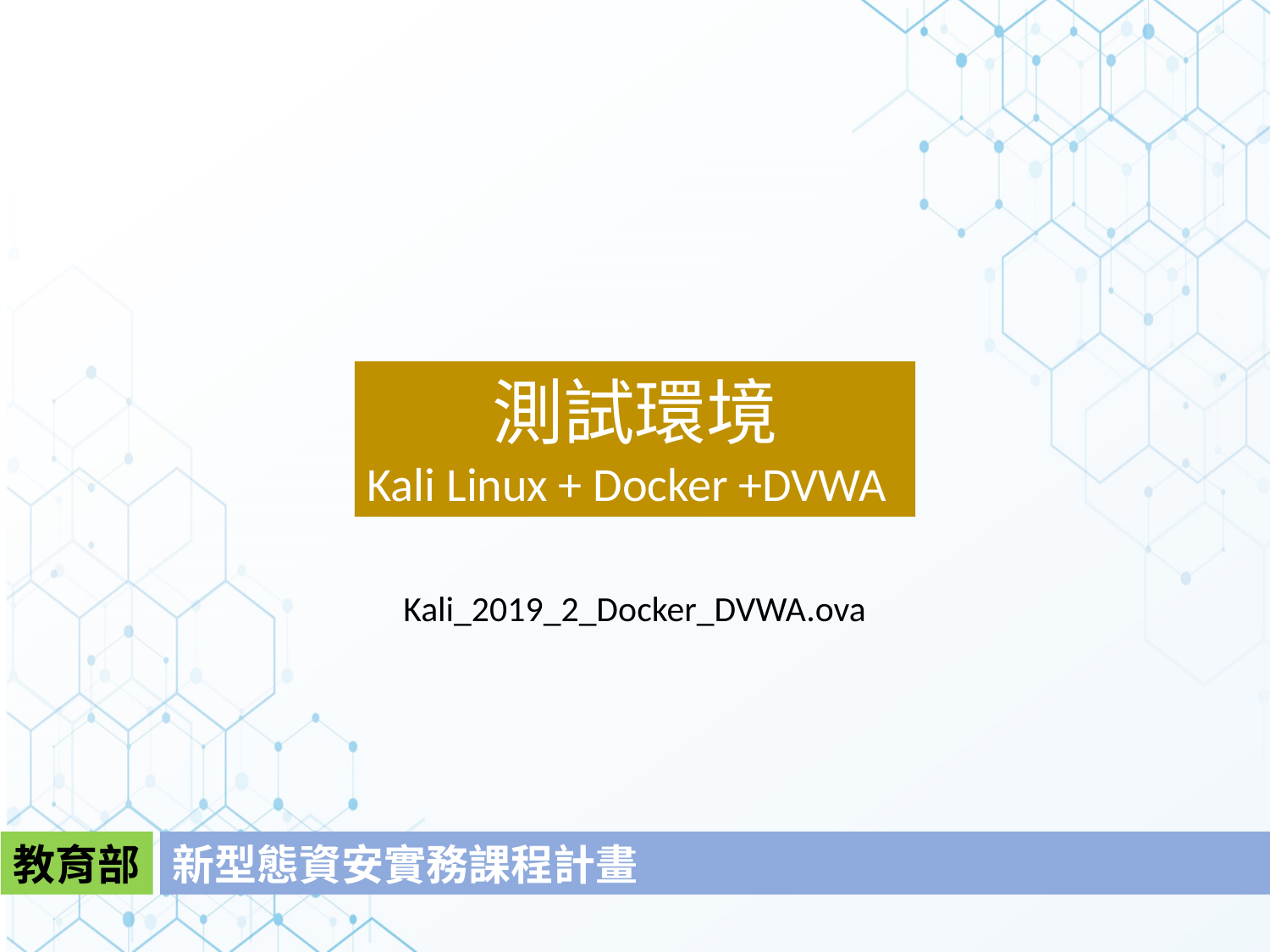

測試環境
Kali Linux + Docker +DVWA
Kali_2019_2_Docker_DVWA.ova
教育部
新型態資安實務課程計畫